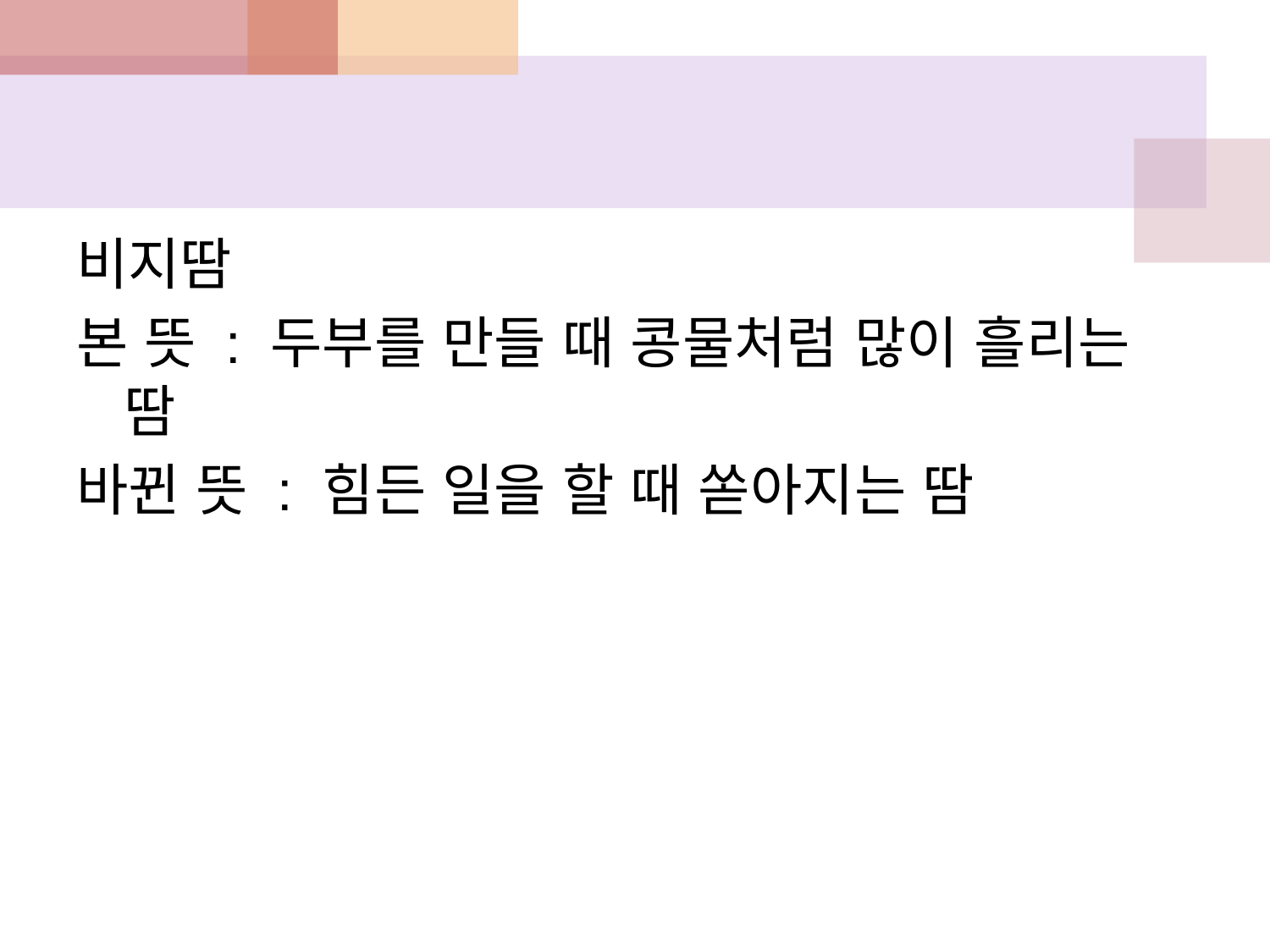

#
비지땀
본 뜻 : 두부를 만들 때 콩물처럼 많이 흘리는 땀
바뀐 뜻 : 힘든 일을 할 때 쏟아지는 땀